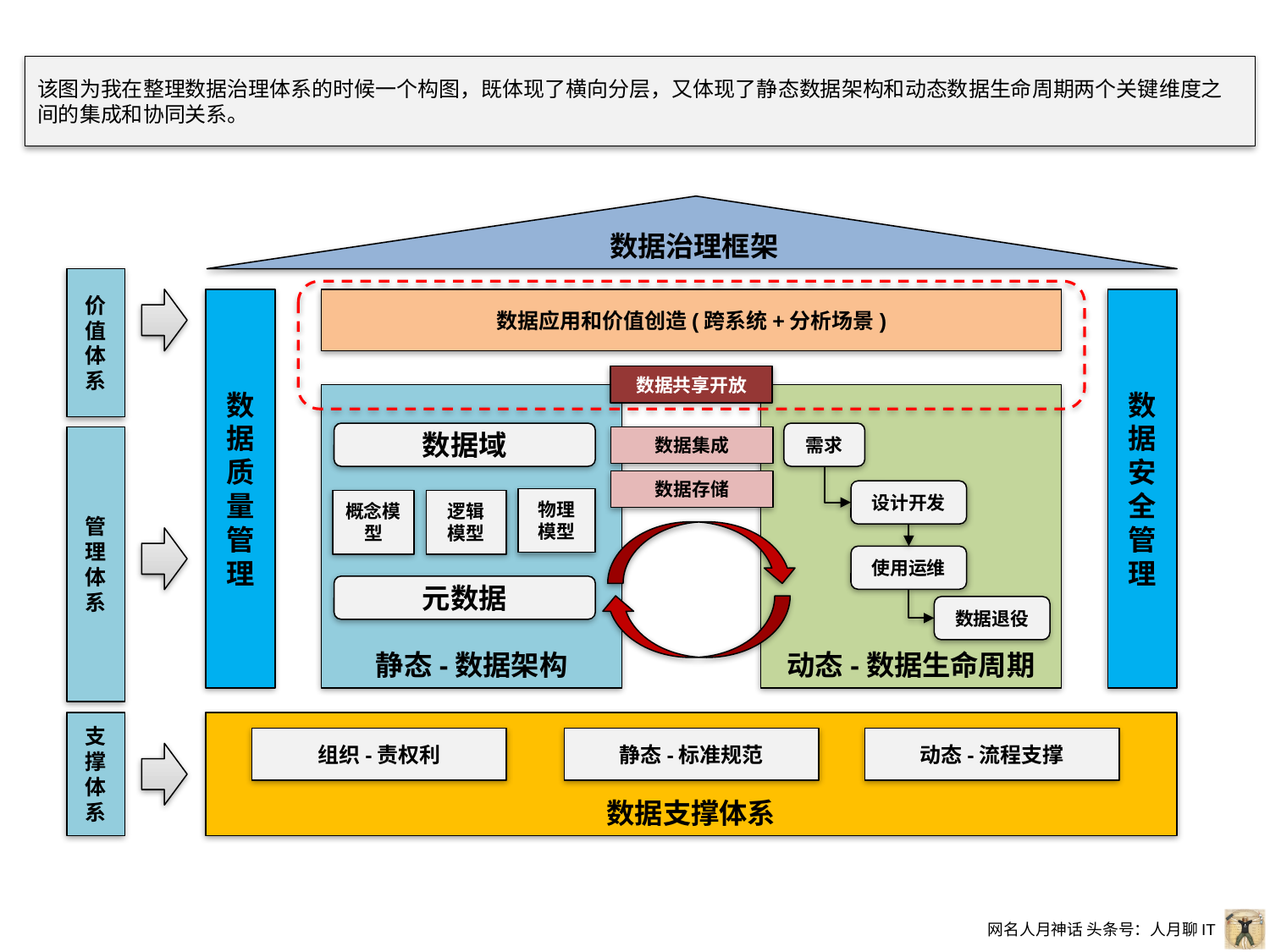

该图为我在整理数据治理体系的时候一个构图，既体现了横向分层，又体现了静态数据架构和动态数据生命周期两个关键维度之间的集成和协同关系。
数据治理框架
价值体系

数据质量管理
数据应用和价值创造(跨系统+分析场景)
数据安全管理
数据共享开放
静态-数据架构
动态-数据生命周期
数据域
需求
管理体系
数据集成
数据存储
设计开发
物理模型
概念模型
逻辑模型

使用运维
元数据

数据退役
支撑体系
数据支撑体系
组织-责权利
静态-标准规范
动态-流程支撑